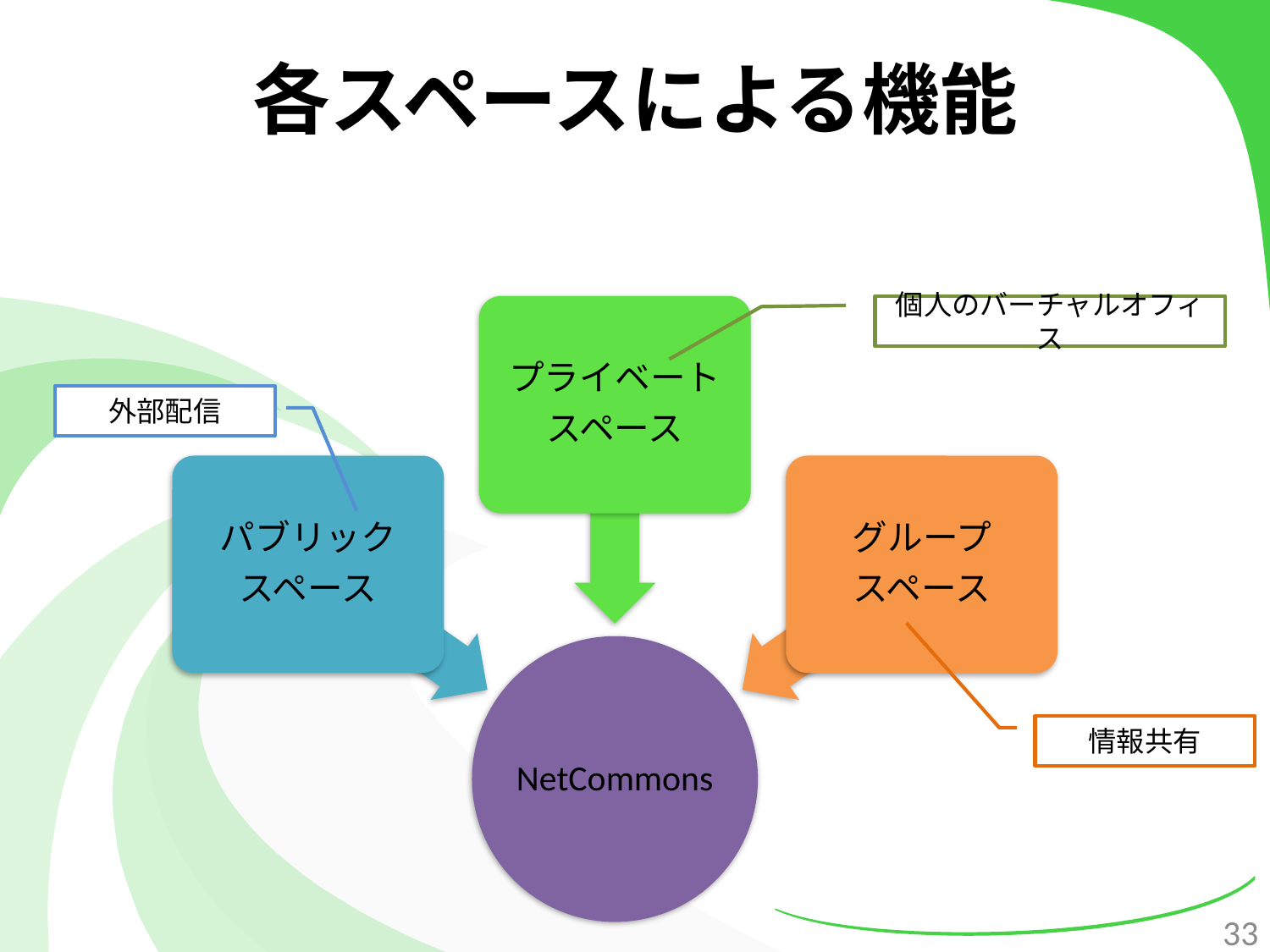

# 各スペースによる機能
NetCommons
パブリック
スペース
プライベート
スペース
グループ
スペース
個人のバーチャルオフィス
外部配信
情報共有
33